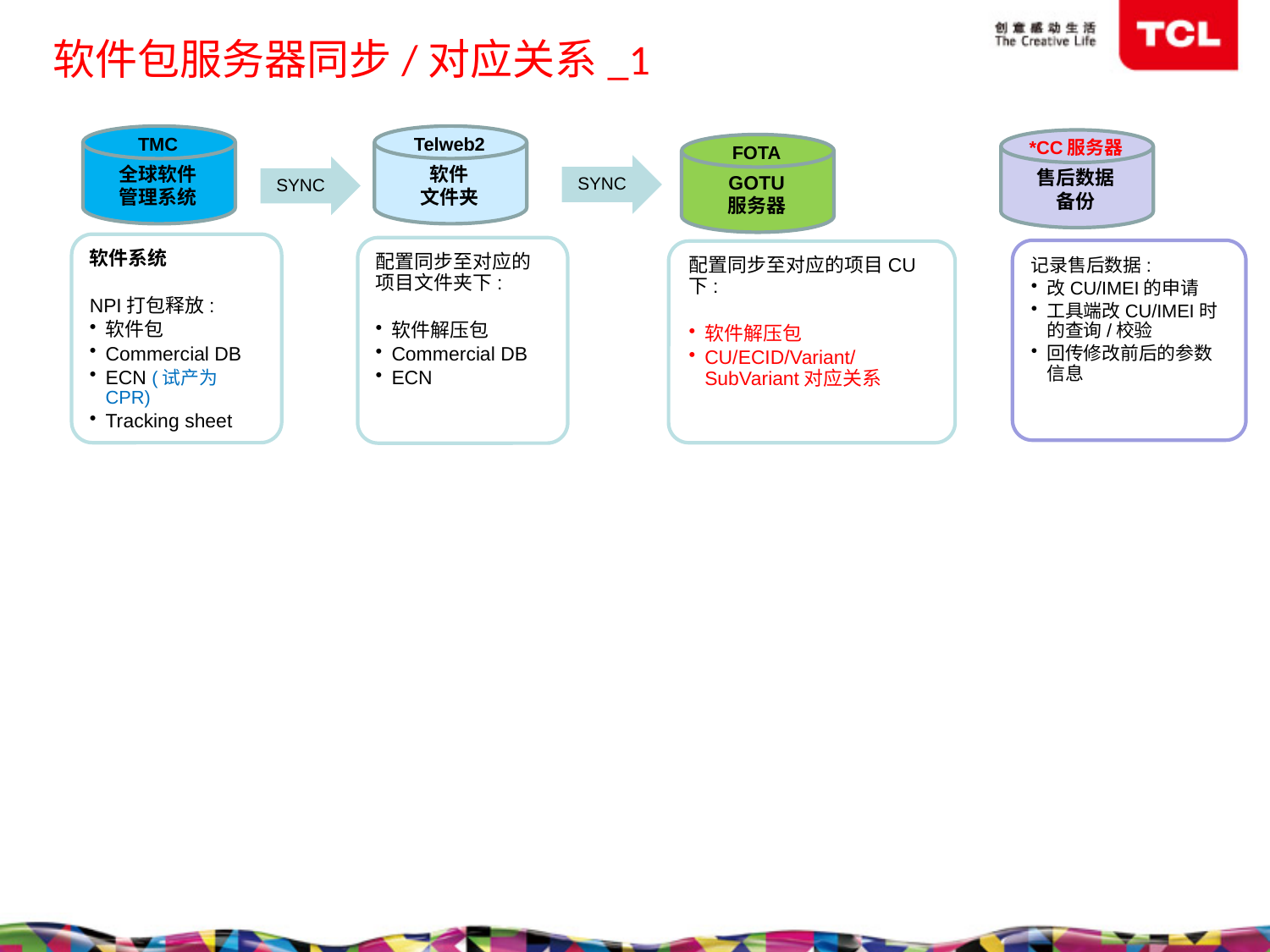

# 软件包服务器同步/对应关系_1

TMC
全球软件
管理系统

Telweb2
软件
文件夹

*CC服务器
售后数据
备份

FOTA
GOTU
服务器

SYNC

SYNC

软件系统

NPI打包释放:
软件包
Commercial DB
ECN (试产为CPR)
Tracking sheet

配置同步至对应的项目文件夹下:

软件解压包
Commercial DB
ECN

记录售后数据:
改CU/IMEI的申请
工具端改CU/IMEI时的查询/校验
回传修改前后的参数信息

配置同步至对应的项目CU下:

软件解压包
CU/ECID/Variant/SubVariant对应关系